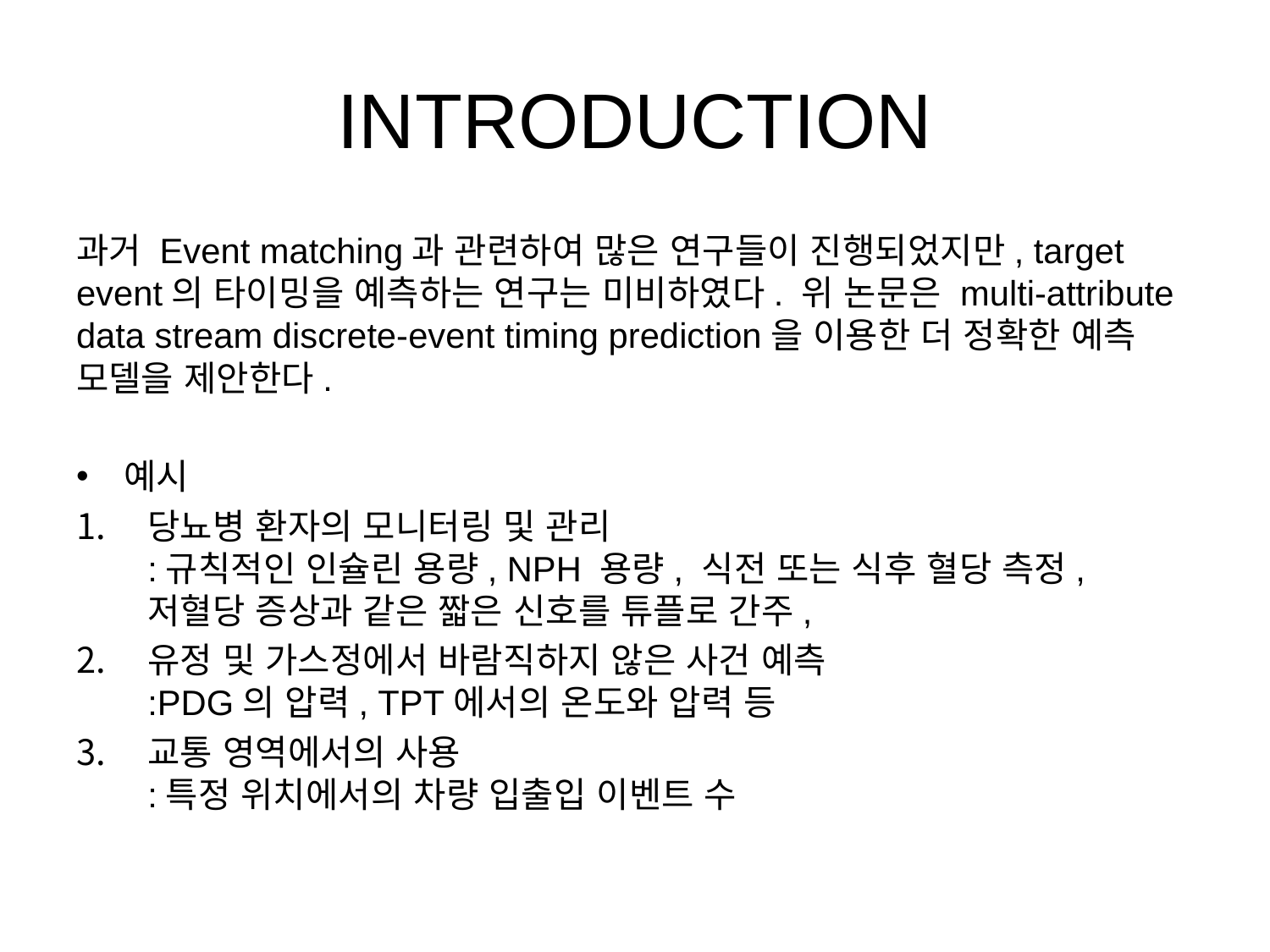

# INTRODUCTION
과거 Event matching과 관련하여 많은 연구들이 진행되었지만, target event의 타이밍을 예측하는 연구는 미비하였다. 위 논문은 multi-attribute data stream discrete-event timing prediction을 이용한 더 정확한 예측 모델을 제안한다.

예시
당뇨병 환자의 모니터링 및 관리
:규칙적인 인슐린 용량, NPH 용량, 식전 또는 식후 혈당 측정, 저혈당 증상과 같은 짧은 신호를 튜플로 간주,
유정 및 가스정에서 바람직하지 않은 사건 예측
:PDG의 압력, TPT에서의 온도와 압력 등
교통 영역에서의 사용
:특정 위치에서의 차량 입출입 이벤트 수